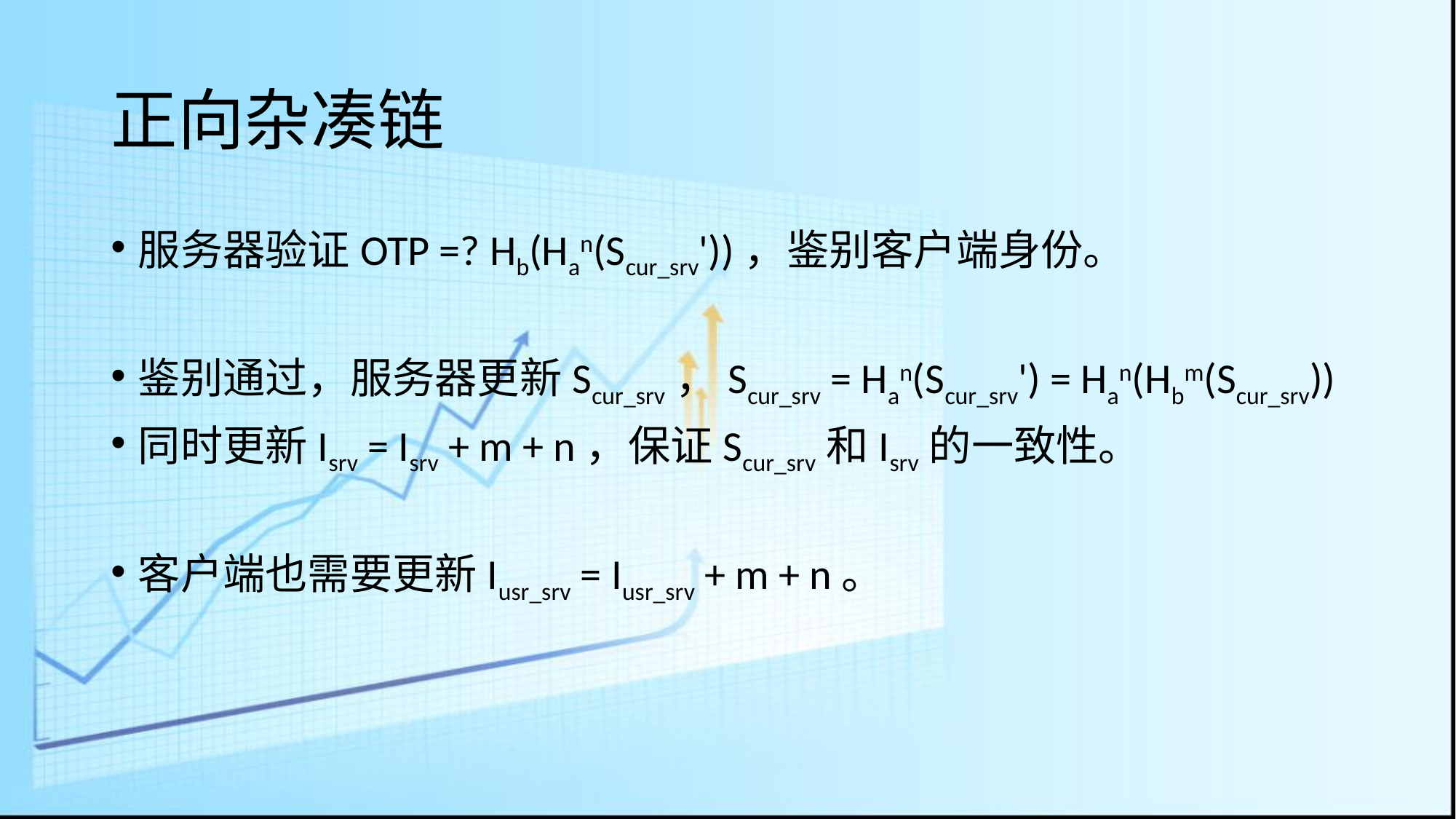

# 正向杂凑链
服务器验证OTP =? Hb(Han(Scur_srv'))，鉴别客户端身份。

鉴别通过，服务器更新Scur_srv，Scur_srv = Han(Scur_srv') = Han(Hbm(Scur_srv))
同时更新Isrv = Isrv + m + n，保证Scur_srv和Isrv的一致性。

客户端也需要更新Iusr_srv = Iusr_srv + m + n。